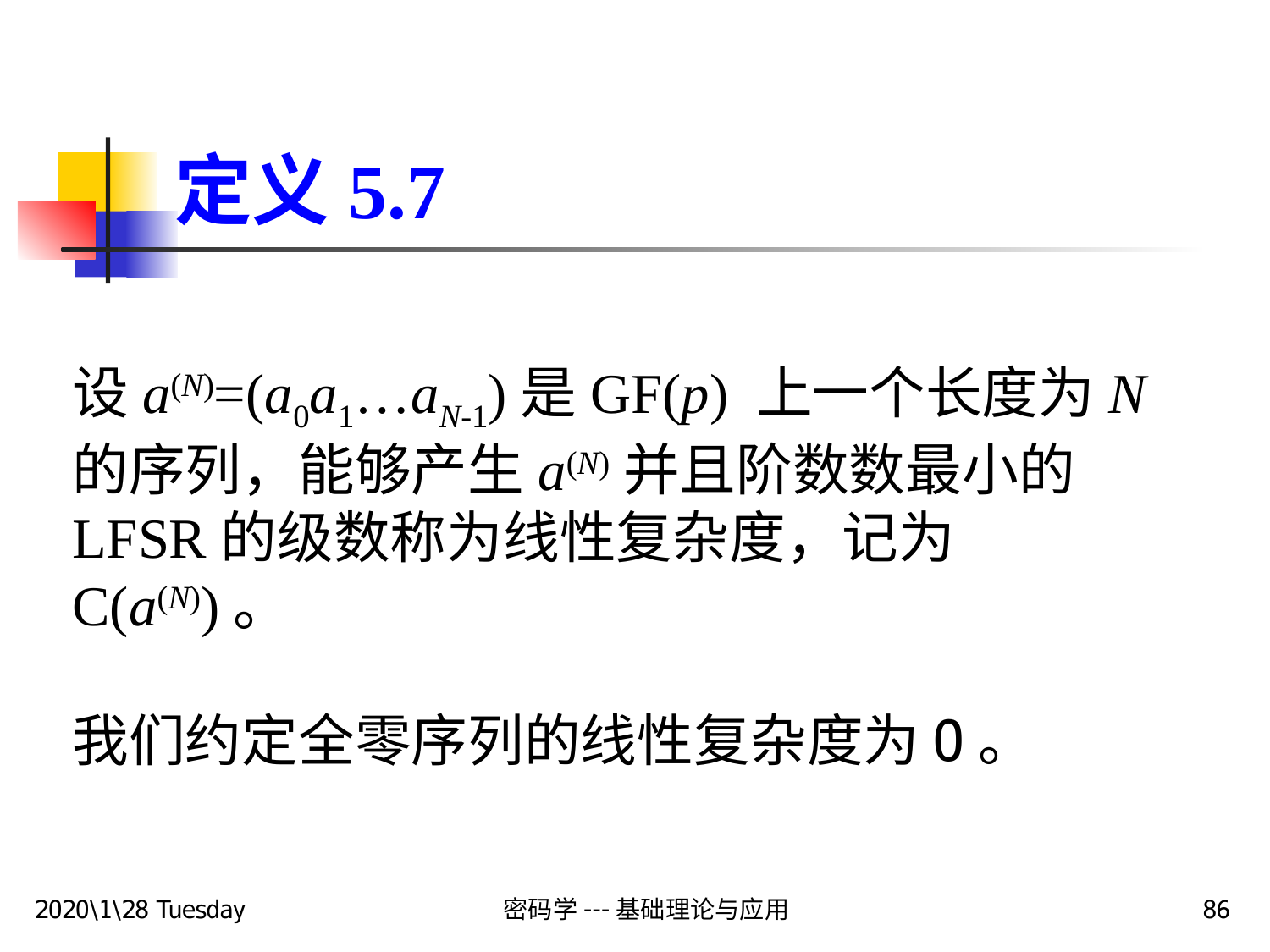

定义5.7
设a(N)=(a0a1…aN-1)是GF(p) 上一个长度为N的序列，能够产生a(N)并且阶数数最小的LFSR的级数称为线性复杂度，记为C(a(N))。

我们约定全零序列的线性复杂度为0。

2020\1\28 Tuesday
密码学---基础理论与应用
86